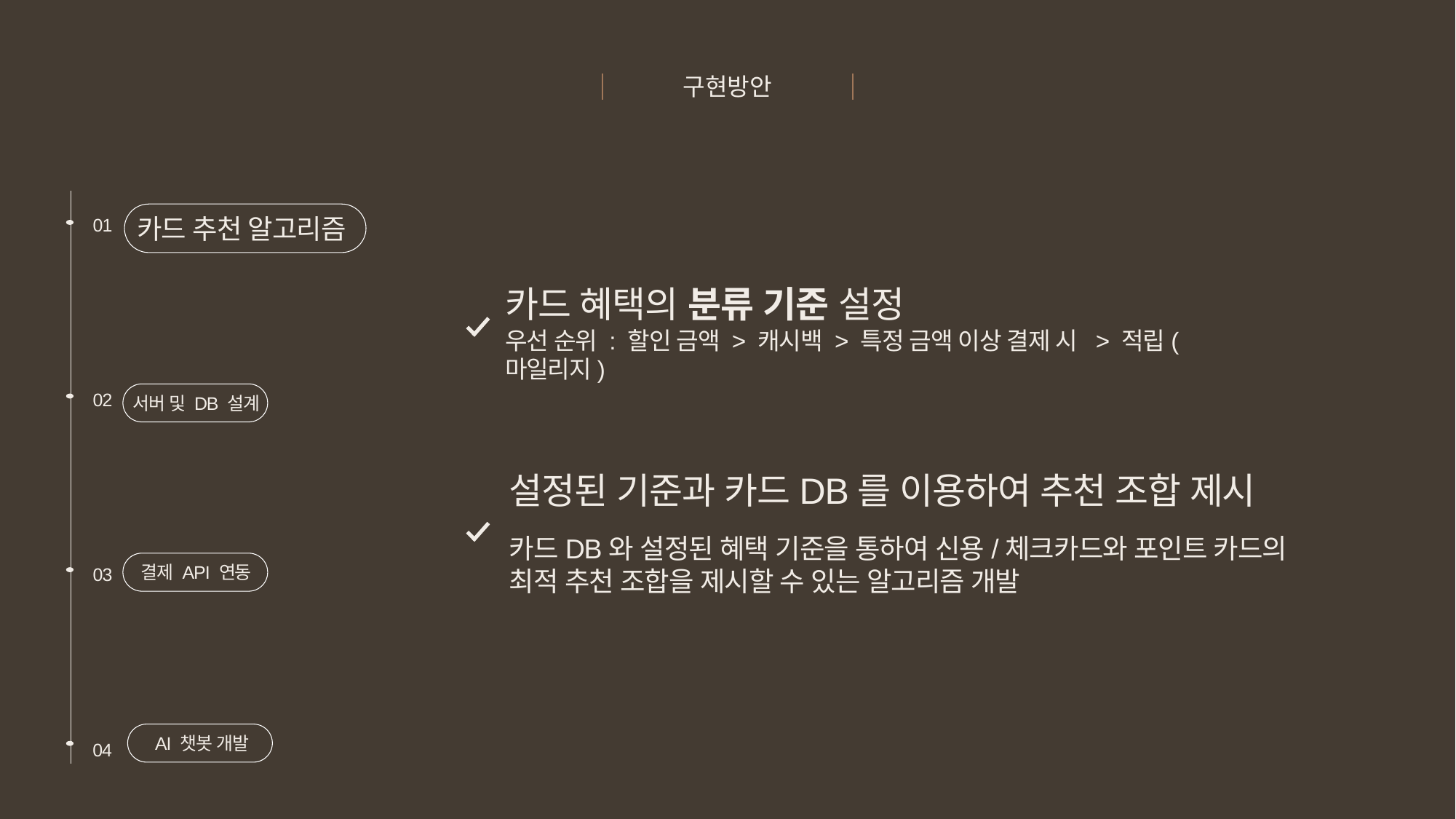

구현방안
01

카드 추천 알고리즘
카드 혜택의 분류 기준 설정
우선 순위 : 할인 금액 > 캐시백 > 특정 금액 이상 결제 시  > 적립(마일리지)
02

서버 및 DB 설계
설정된 기준과 카드DB를 이용하여 추천 조합 제시

카드DB와 설정된 혜택 기준을 통하여 신용/체크카드와 포인트 카드의 최적 추천 조합을 제시할 수 있는 알고리즘 개발

03

결제 API 연동

04
AI 챗봇 개발